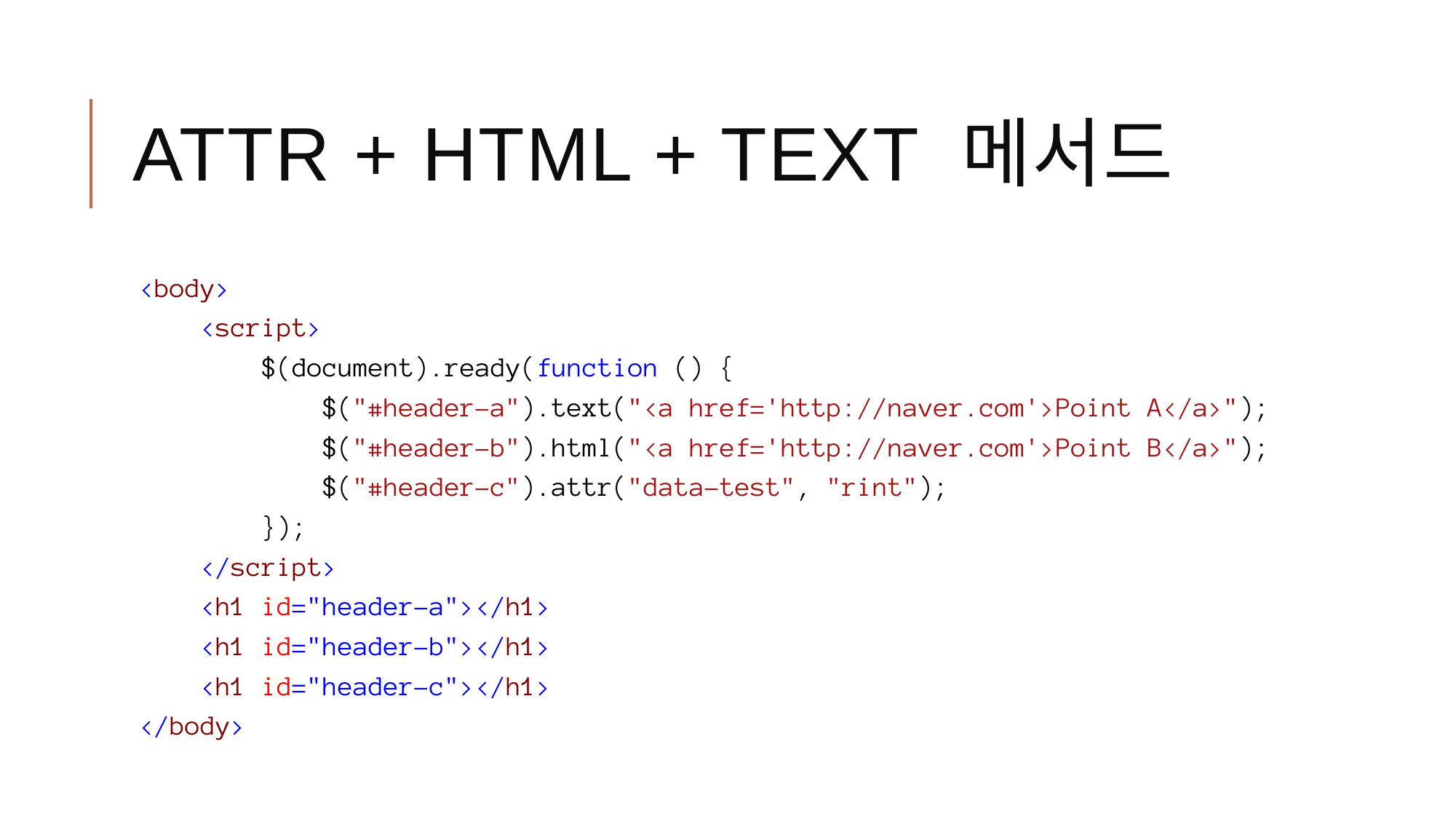

# Attr + html + text 메서드
<body>
    <script>
        $(document).ready(function () {
            $("#header-a").text("<a href='http://naver.com'>Point A</a>");
            $("#header-b").html("<a href='http://naver.com'>Point B</a>");
            $("#header-c").attr("data-test", "rint");
        });
    </script>
    <h1 id="header-a"></h1>
    <h1 id="header-b"></h1>
    <h1 id="header-c"></h1>
</body>